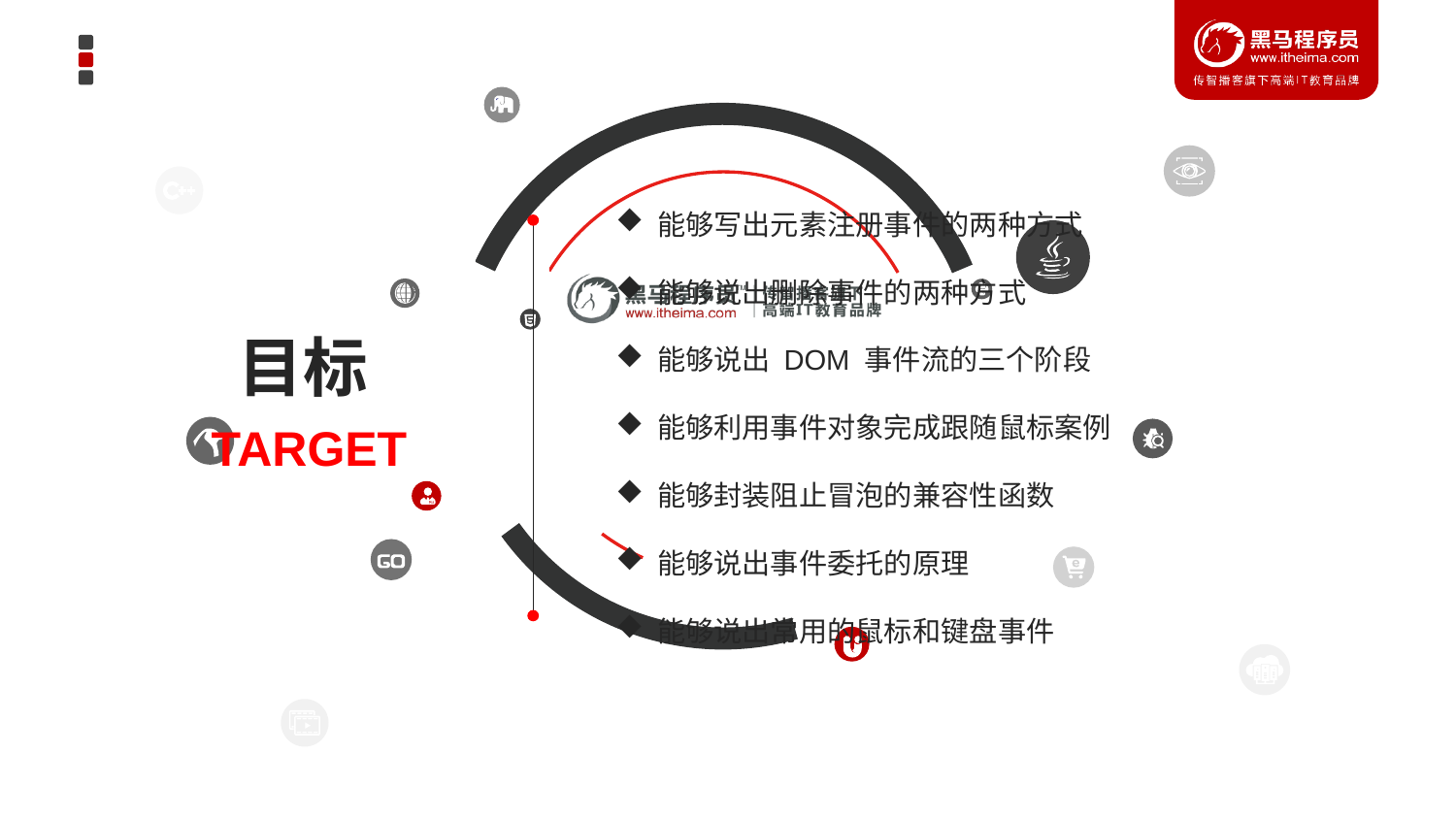

能够写出元素注册事件的两种方式
 能够说出删除事件的两种方式
 能够说出 DOM 事件流的三个阶段
 能够利用事件对象完成跟随鼠标案例
 能够封装阻止冒泡的兼容性函数
 能够说出事件委托的原理
 能够说出常用的鼠标和键盘事件

目标
TARGET